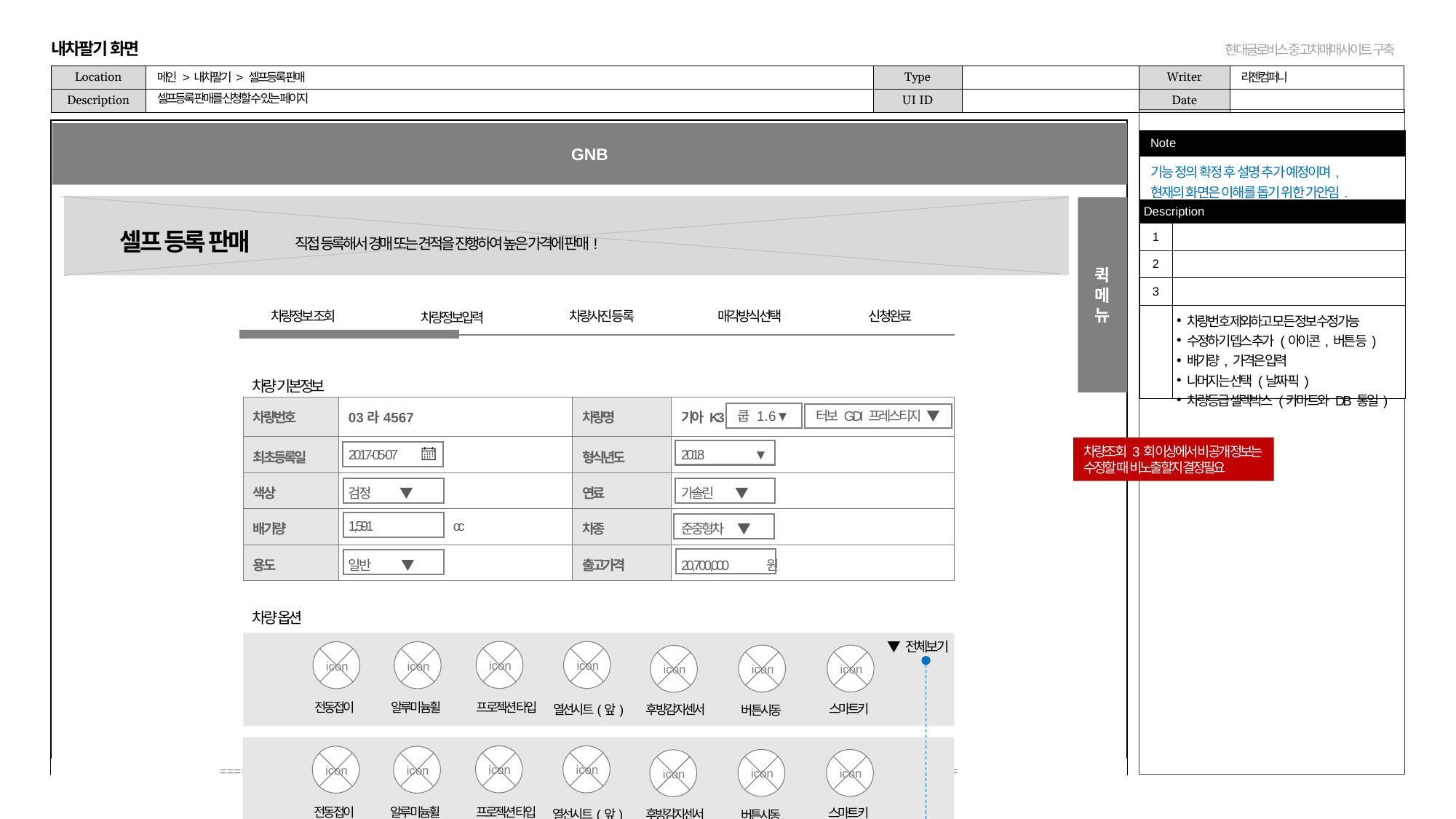

내차팔기 화면
메인  > 내차팔기 >  셀프등록 판매

리젠컴퍼니
셀프등록 판매를 신청할 수 있는 페이지

GNB
| Note |  |
| --- | --- |
| 기능 정의 확정 후 설명 추가 예정이며, 현재의 화면은 이해를 돕기 위한 가안임. |  |
| Description |  |
| 1 |  |
| 2 |  |
| 3 |  |
|  | 차량번호 제외하고 모든 정보 수정가능 수정하기 뎁스 추가 (아이콘, 버튼 등) 배기량, 가격은 입력 나머지는 선택 (날짜 픽) 차량등급 셀렉박스 (카마트와 DB 통일) |

셀프 등록 판매
퀵
메뉴
직접 등록해서 경매 또는 견적을 진행하여 높은 가격에 판매!
매각방식선택
신청완료
차량정보 조회
차량사진 등록
차량정보입력
차량 기본정보
| 차량번호 | 03라4567 | 차량명 | 기아 K3 |
| --- | --- | --- | --- |
| 최초등록일 | 2017-05-07 | 형식년도 | 2018 ▼ |
| 색상 | 검정 ▼ | 연료 | 가솔린 ▼ |
| 배기량 | 1,591 cc | 차종 | 준중형차 ▼ |
| 용도 | 일반 ▼ | 출고가격 | 20,700,000 원 |
쿱 1.6▼
터보 GDI 프레스티지   ▼
차량조회 3회 이상에서 비공개 정보는
수정할 때  비노출할지 결정필요

차량 옵션

icon

icon

icon

icon

icon

icon

icon
전동접이
알루미늄휠
프로젝션 타입
스마트키
후방감지센서
열선시트(앞)
버튼시동
▼ 전체보기

icon

icon

icon

icon

icon

icon

icon
전동접이
알루미늄휠
프로젝션 타입
스마트키
후방감지센서
열선시트(앞)
버튼시동

icon

icon

icon

icon

icon

icon

icon
▲ 닫기
네비게이션
옵션명
옵션명
옵션명
옵션명
옵션명
옵션명